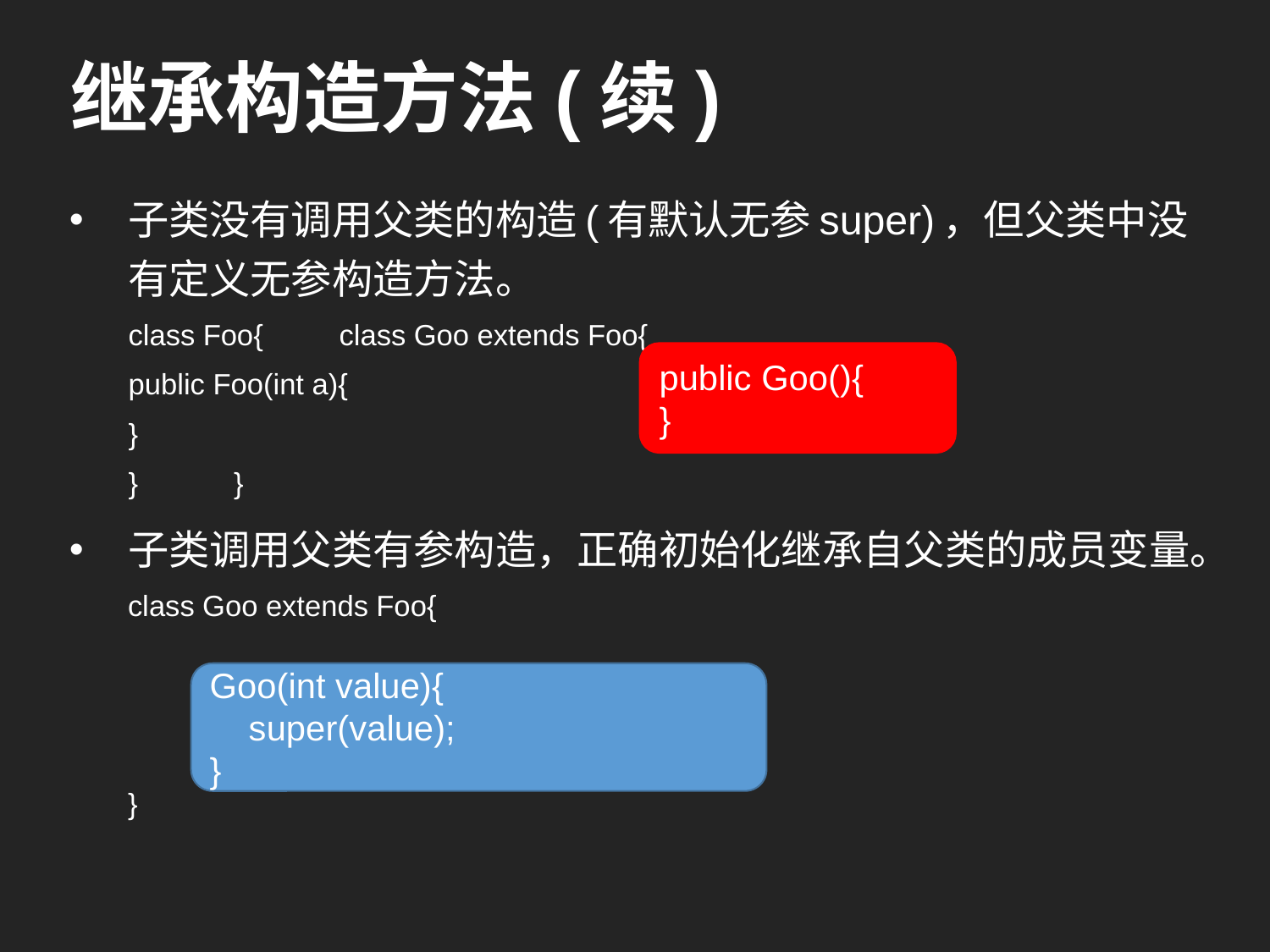

# 继承构造方法(续)
子类没有调用父类的构造(有默认无参super)，但父类中没有定义无参构造方法。
class Foo{			class Goo extends Foo{
	public Foo(int a){
	}
}				}
子类调用父类有参构造，正确初始化继承自父类的成员变量。
class Goo extends Foo{

}
public Goo(){
}
Goo(int value){
    super(value);
}